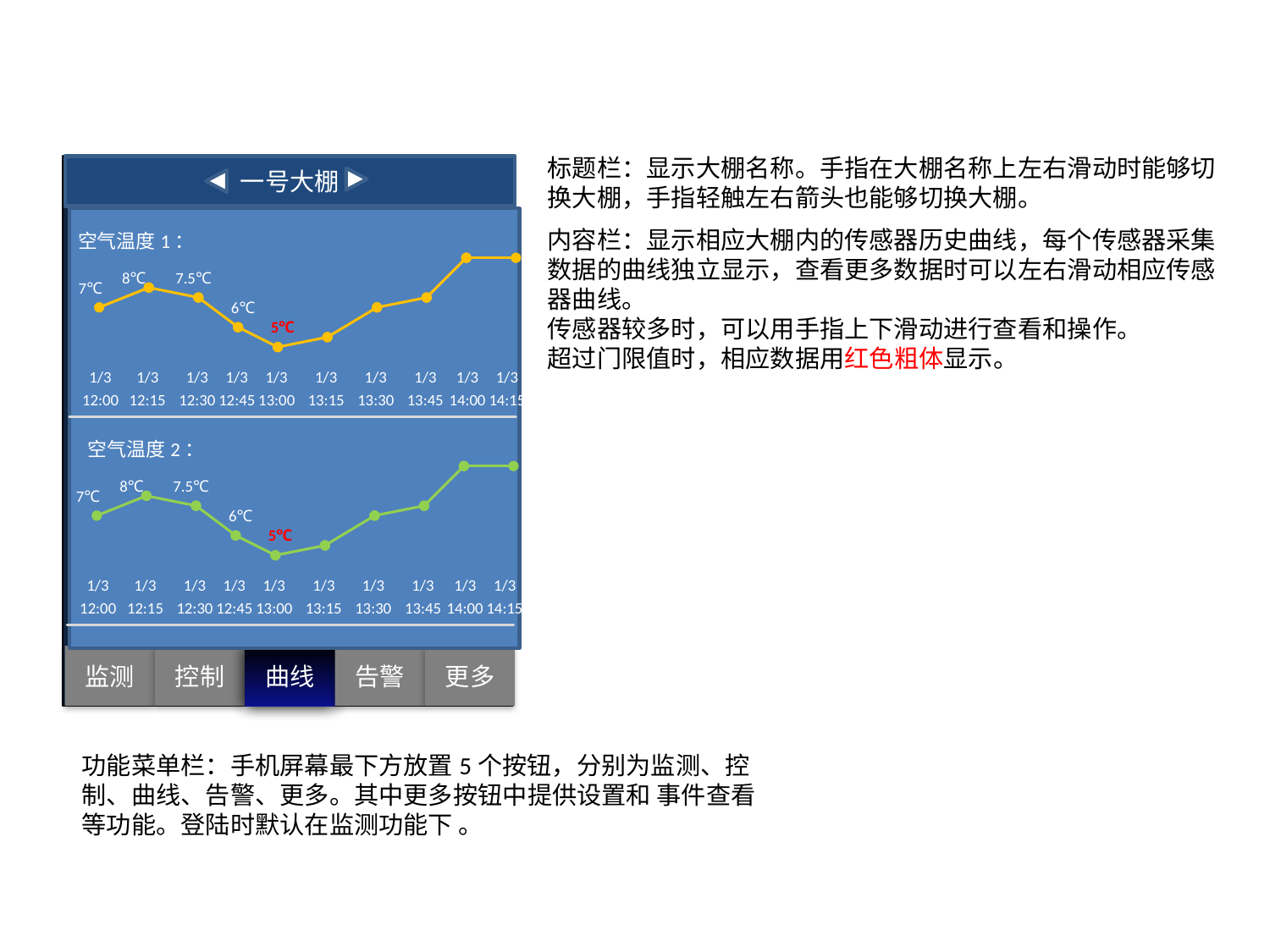

标题栏：显示大棚名称。手指在大棚名称上左右滑动时能够切换大棚，手指轻触左右箭头也能够切换大棚。

一号大棚

空气温度1：
内容栏：显示相应大棚内的传感器历史曲线，每个传感器采集数据的曲线独立显示，查看更多数据时可以左右滑动相应传感器曲线。
传感器较多时，可以用手指上下滑动进行查看和操作。
超过门限值时，相应数据用红色粗体显示。
8℃
7.5℃
7℃
6℃
5℃
1/3
12:00
1/3
12:15
1/3
12:30
1/3
12:45
1/3
13:00
1/3
13:15
1/3
13:30
1/3
13:45
1/3
14:00
1/3
14:15
空气温度2：
8℃
7.5℃
7℃
6℃
5℃
1/3
12:00
1/3
12:15
1/3
12:30
1/3
12:45
1/3
13:00
1/3
13:15
1/3
13:30
1/3
13:45
1/3
14:00
1/3
14:15
监测
曲线
告警
更多
控制
功能菜单栏：手机屏幕最下方放置5个按钮，分别为监测、控制、曲线、告警、更多。其中更多按钮中提供设置和 事件查看等功能。登陆时默认在监测功能下 。